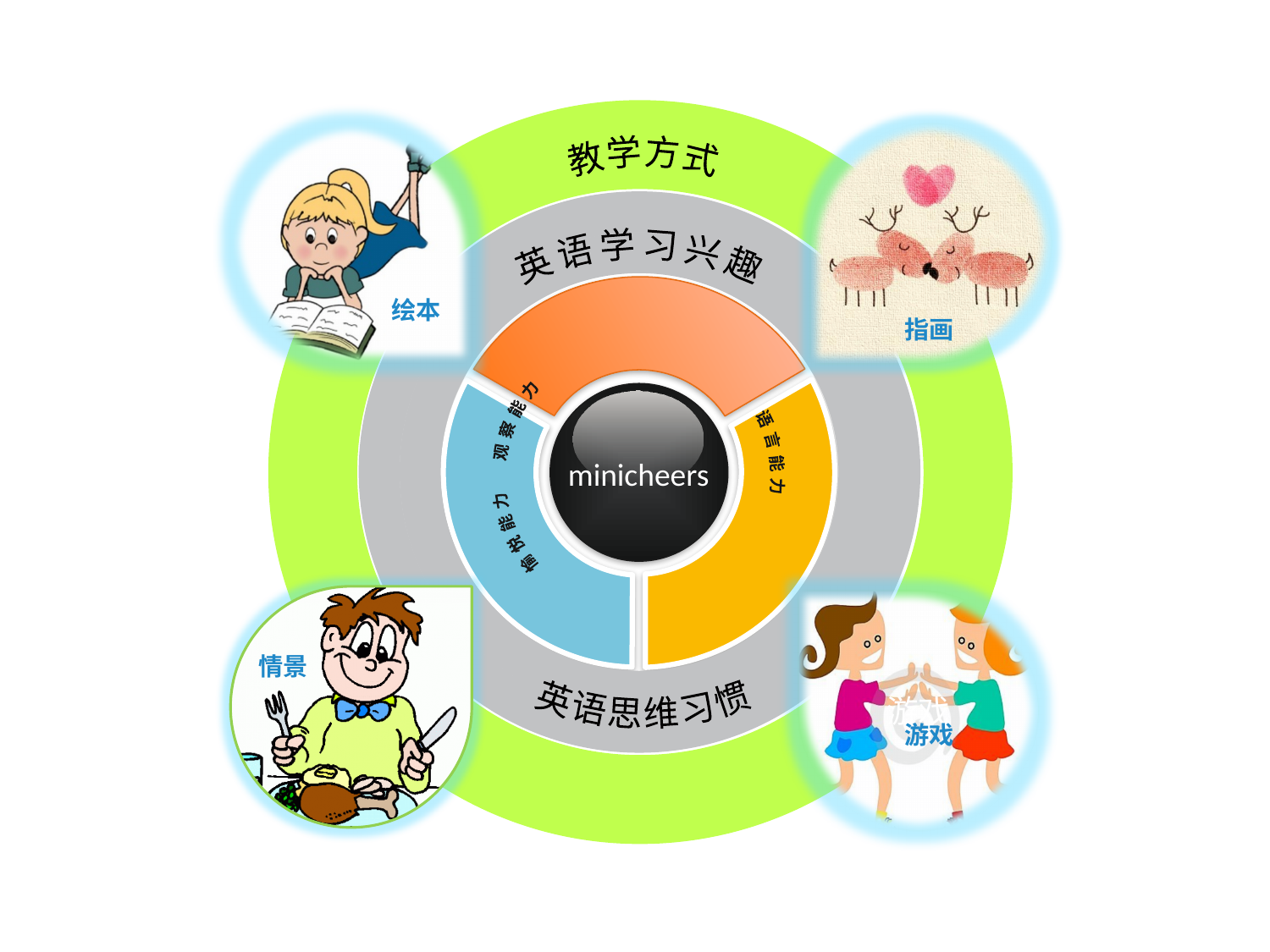

英语思维习惯
 教学方式

    英语学习兴趣
绘本
指画
                                                          观察能力                                                 语言能力                                                           愉悦能力
minicheers

游戏
情景
游戏